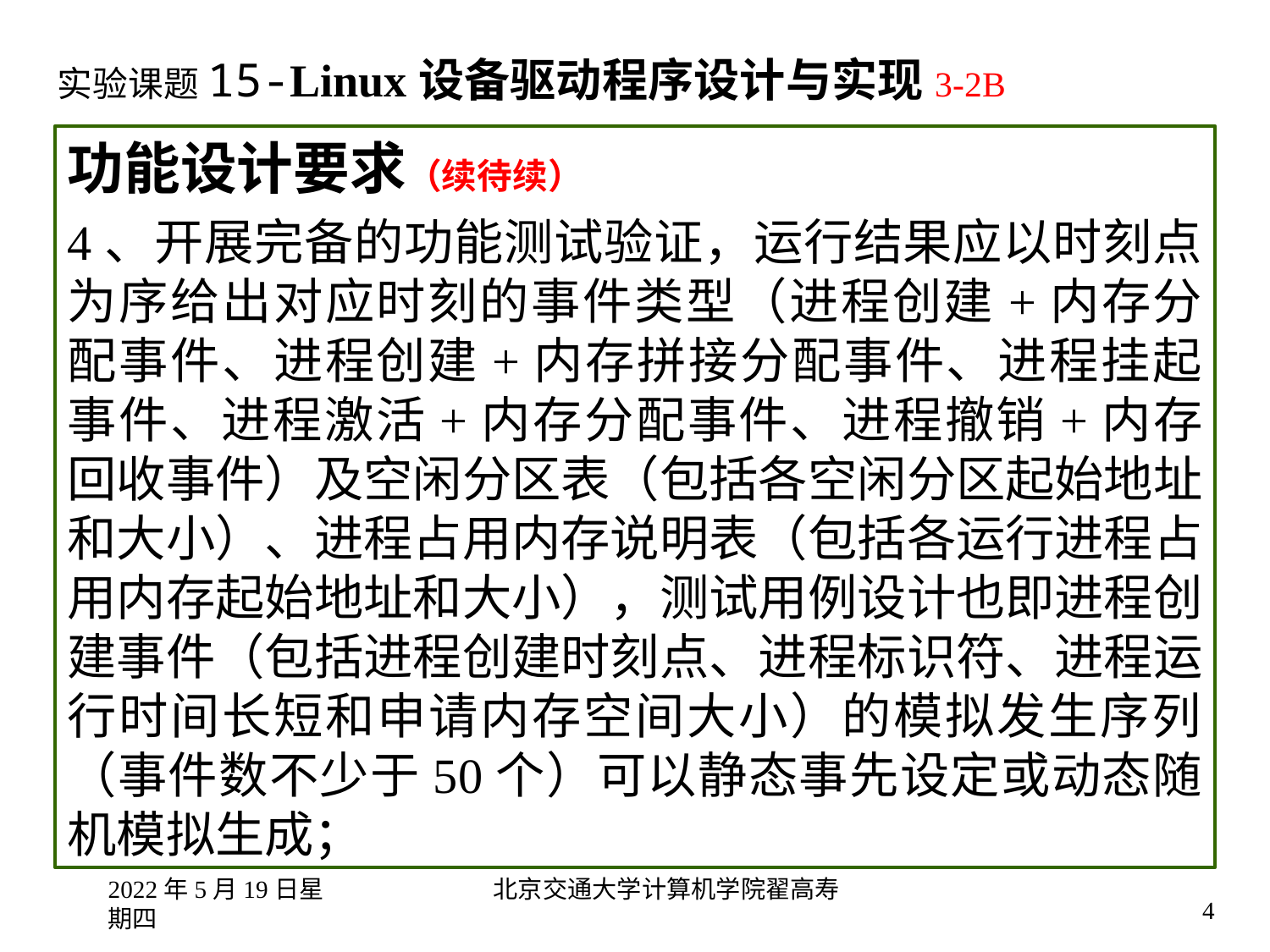

# 实验课题15-Linux设备驱动程序设计与实现3-2B
功能设计要求（续待续）
4、开展完备的功能测试验证，运行结果应以时刻点为序给出对应时刻的事件类型（进程创建+内存分配事件、进程创建+内存拼接分配事件、进程挂起事件、进程激活+内存分配事件、进程撤销+内存回收事件）及空闲分区表（包括各空闲分区起始地址和大小）、进程占用内存说明表（包括各运行进程占用内存起始地址和大小），测试用例设计也即进程创建事件（包括进程创建时刻点、进程标识符、进程运行时间长短和申请内存空间大小）的模拟发生序列（事件数不少于50个）可以静态事先设定或动态随机模拟生成；
2022年5月19日星期四
北京交通大学计算机学院翟高寿
4